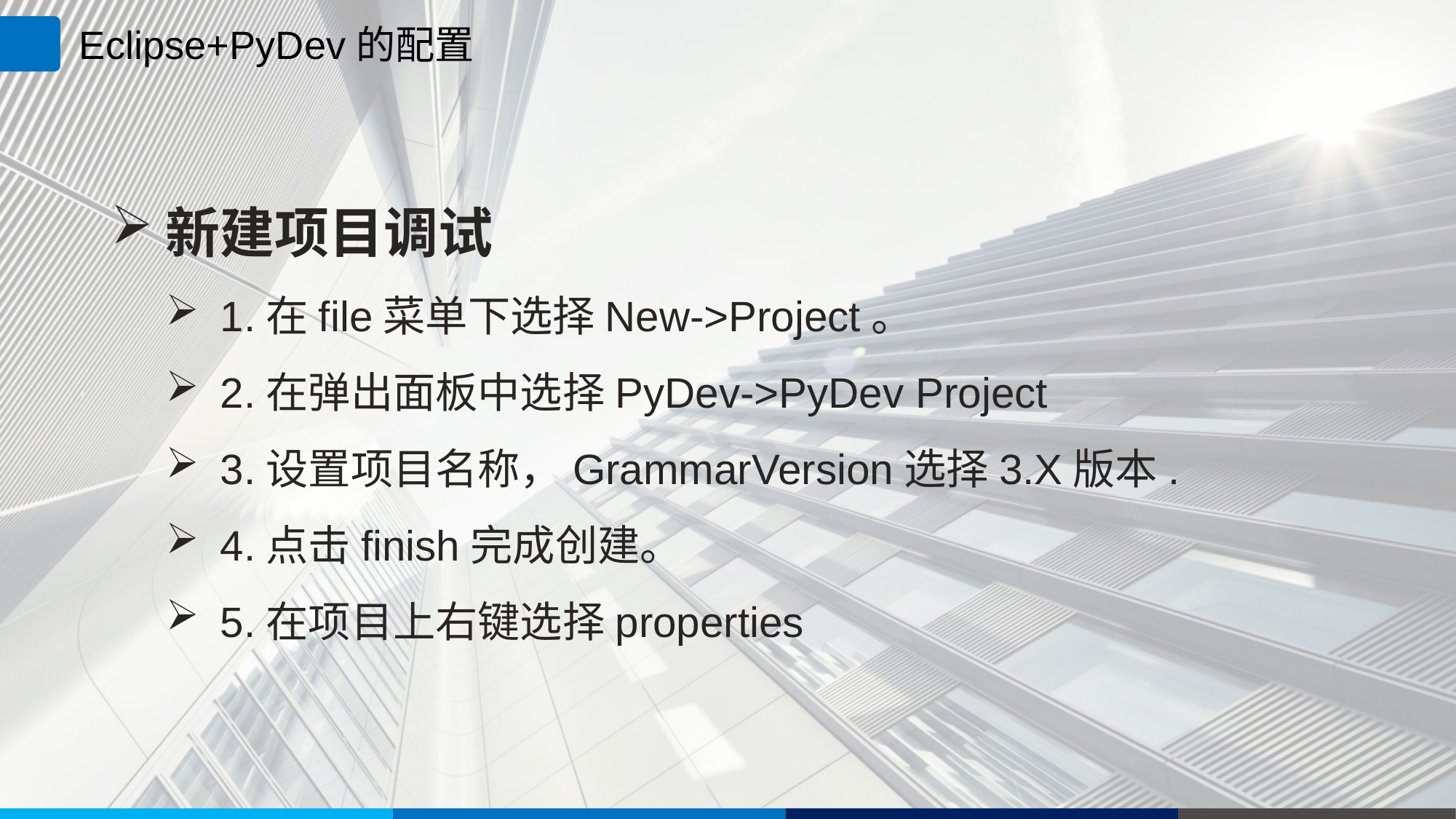

Eclipse+PyDev的配置

新建项目调试
1.在file菜单下选择New->Project。
2.在弹出面板中选择PyDev->PyDev Project
3.设置项目名称，GrammarVersion选择3.X版本.
4.点击finish完成创建。
5.在项目上右键选择properties